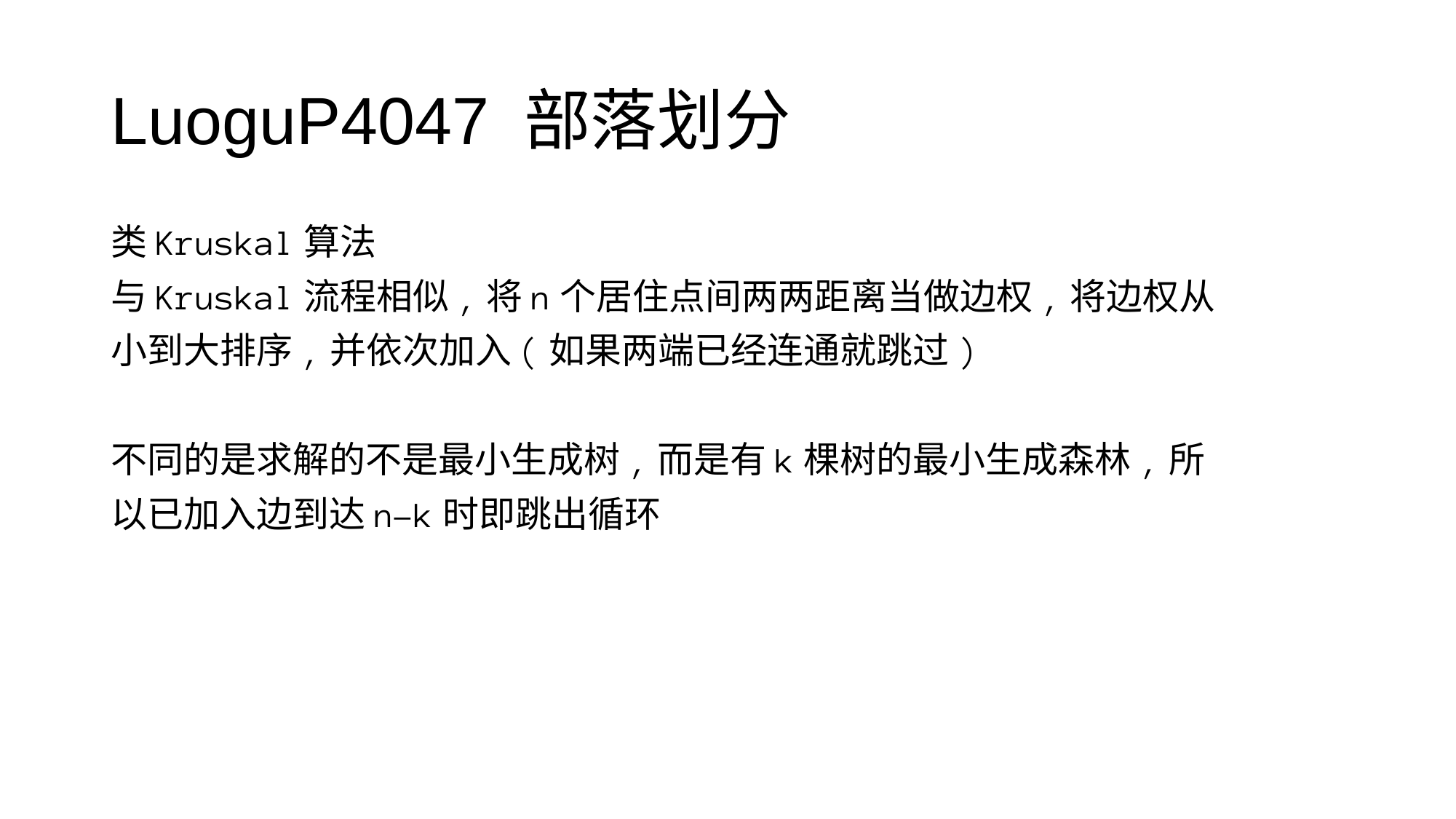

# LuoguP4047 部落划分
类Kruskal算法
与Kruskal流程相似,将n个居住点间两两距离当做边权,将边权从
小到大排序,并依次加入(如果两端已经连通就跳过)

不同的是求解的不是最小生成树,而是有k棵树的最小生成森林,所
以已加入边到达n-k时即跳出循环